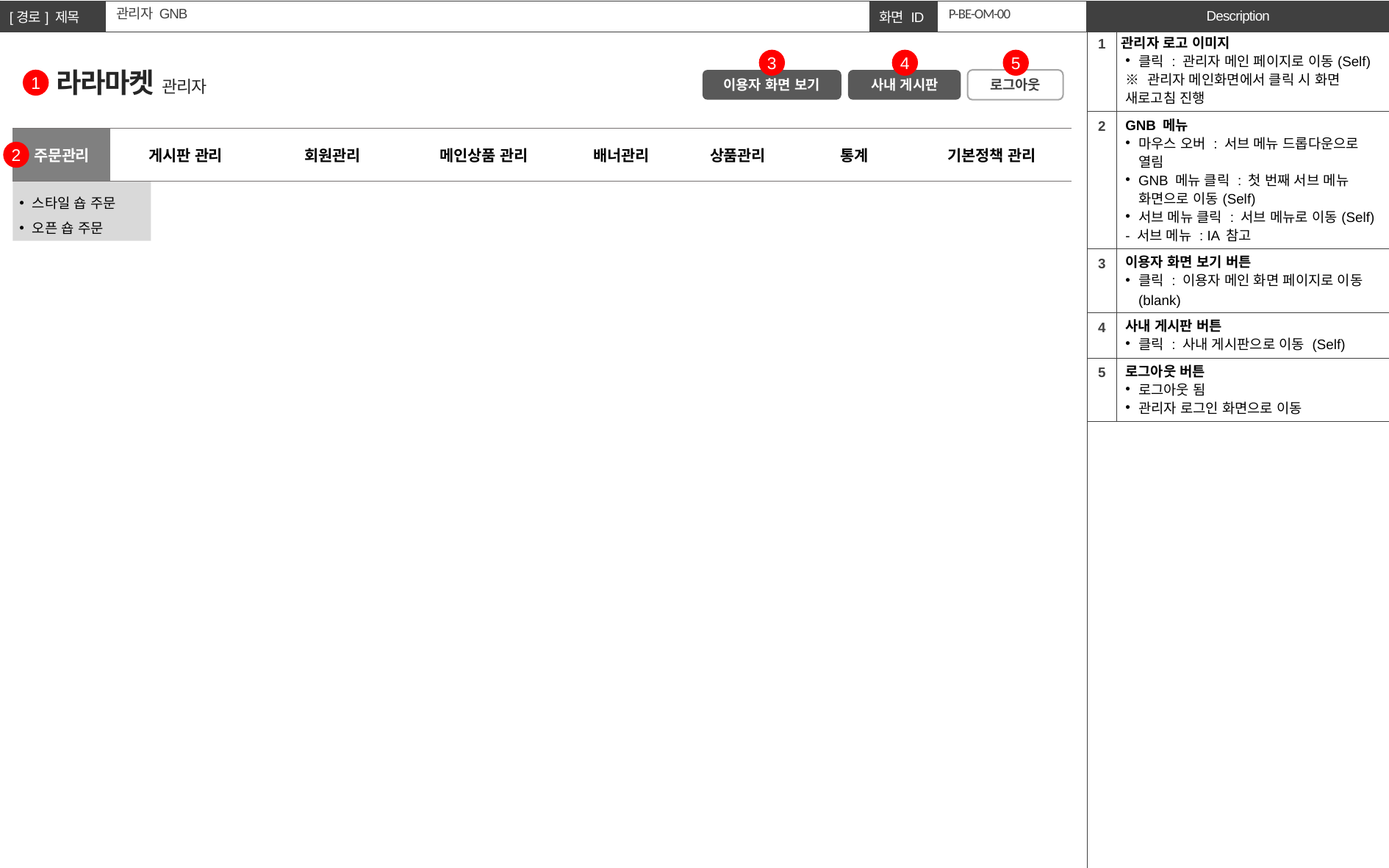

관리자 GNB
# P-BE-OM-00
| 1 | 관리자 로고 이미지 클릭 : 관리자 메인 페이지로 이동(Self) ※ 관리자 메인화면에서 클릭 시 화면 새로고침 진행 |
| --- | --- |
| 2 | GNB 메뉴 마우스 오버 : 서브 메뉴 드롭다운으로 열림 GNB 메뉴 클릭 : 첫 번째 서브 메뉴 화면으로 이동(Self) 서브 메뉴 클릭 : 서브 메뉴로 이동(Self) - 서브 메뉴 : IA 참고 |
| 3 | 이용자 화면 보기 버튼 클릭 : 이용자 메인 화면 페이지로 이동 (blank) |
| 4 | 사내 게시판 버튼 클릭 : 사내 게시판으로 이동 (Self) |
| 5 | 로그아웃 버튼 로그아웃 됨 관리자 로그인 화면으로 이동 |
|  |  |
3
4
5
라라마켓 관리자
1
이용자 화면 보기
사내 게시판
로그아웃
| 주문관리 | 게시판 관리 | 회원관리 | 메인상품 관리 | 배너관리 | 상품관리 | 통계 | 기본정책 관리 |
| --- | --- | --- | --- | --- | --- | --- | --- |
2
스타일 숍 주문
오픈 숍 주문